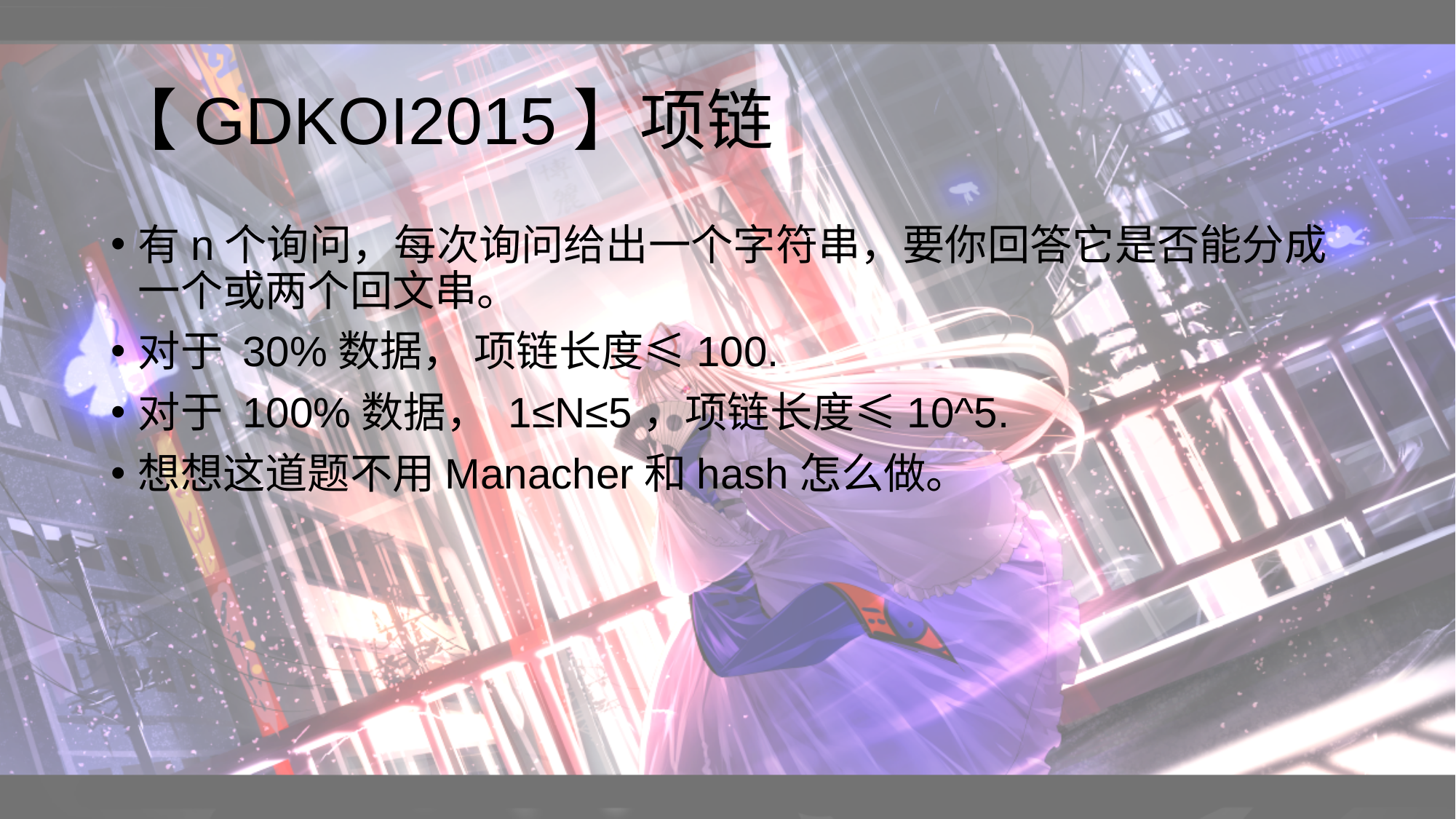

# 【GDKOI2015】项链
有n个询问，每次询问给出一个字符串，要你回答它是否能分成一个或两个回文串。
对于 30%数据， 项链长度≤100.
对于 100%数据， 1≤N≤5，项链长度≤10^5.
想想这道题不用Manacher和hash怎么做。